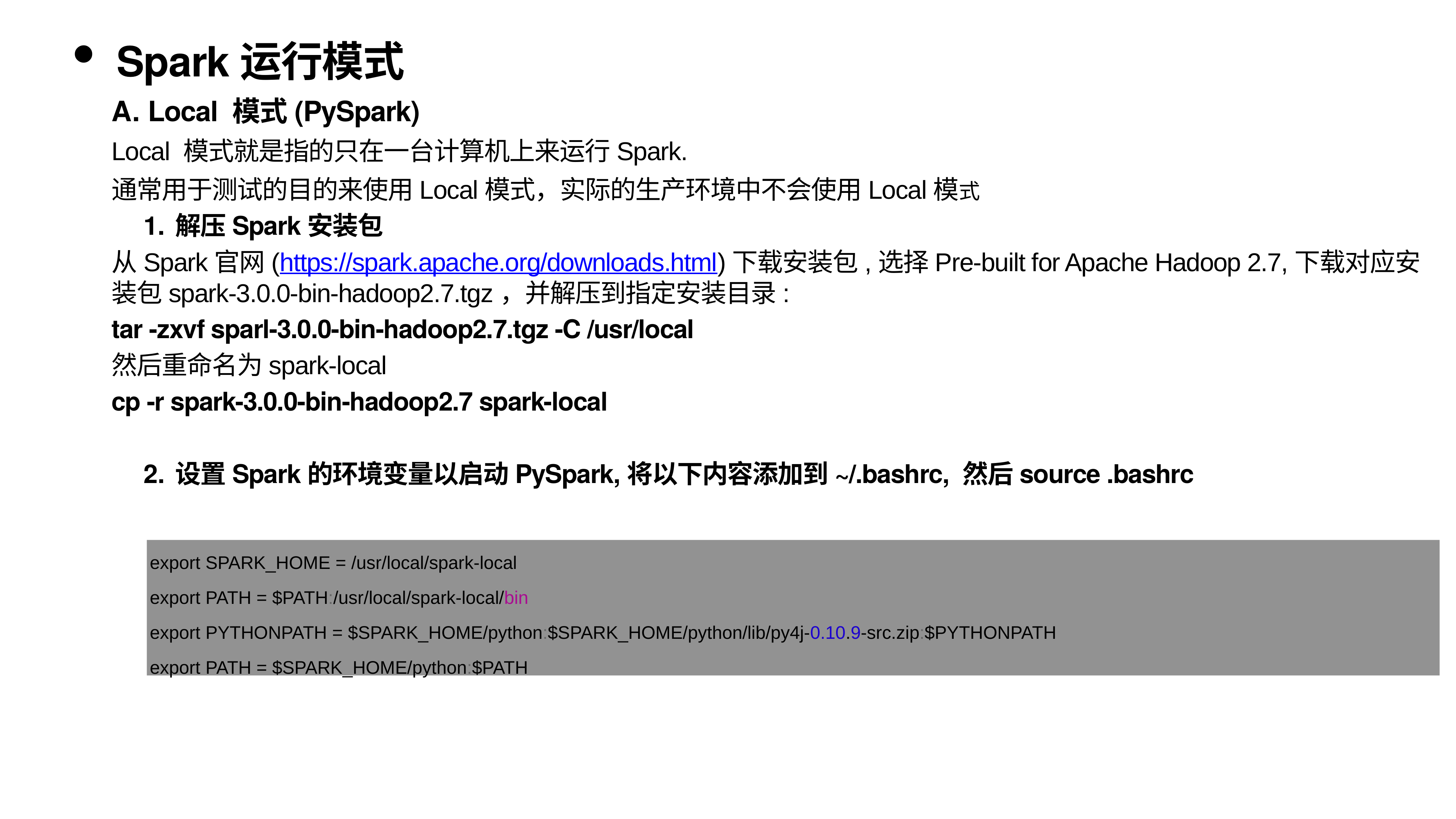

Spark运行模式

Local 模式(PySpark)
Local 模式就是指的只在一台计算机上来运行Spark.
通常用于测试的目的来使用Local模式，实际的生产环境中不会使用Local模式
解压Spark安装包
从Spark官网(https://spark.apache.org/downloads.html)下载安装包,选择Pre-built for Apache Hadoop 2.7,下载对应安装包spark-3.0.0-bin-hadoop2.7.tgz，并解压到指定安装目录:
tar -zxvf sparl-3.0.0-bin-hadoop2.7.tgz -C /usr/local
然后重命名为spark-local
cp -r spark-3.0.0-bin-hadoop2.7 spark-local

设置Spark的环境变量以启动PySpark,将以下内容添加到~/.bashrc, 然后source .bashrc

export SPARK_HOME = /usr/local/spark-local
export PATH = $PATH:/usr/local/spark-local/bin
export PYTHONPATH = $SPARK_HOME/python:$SPARK_HOME/python/lib/py4j-0.10.9-src.zip:$PYTHONPATH
export PATH = $SPARK_HOME/python:$PATH